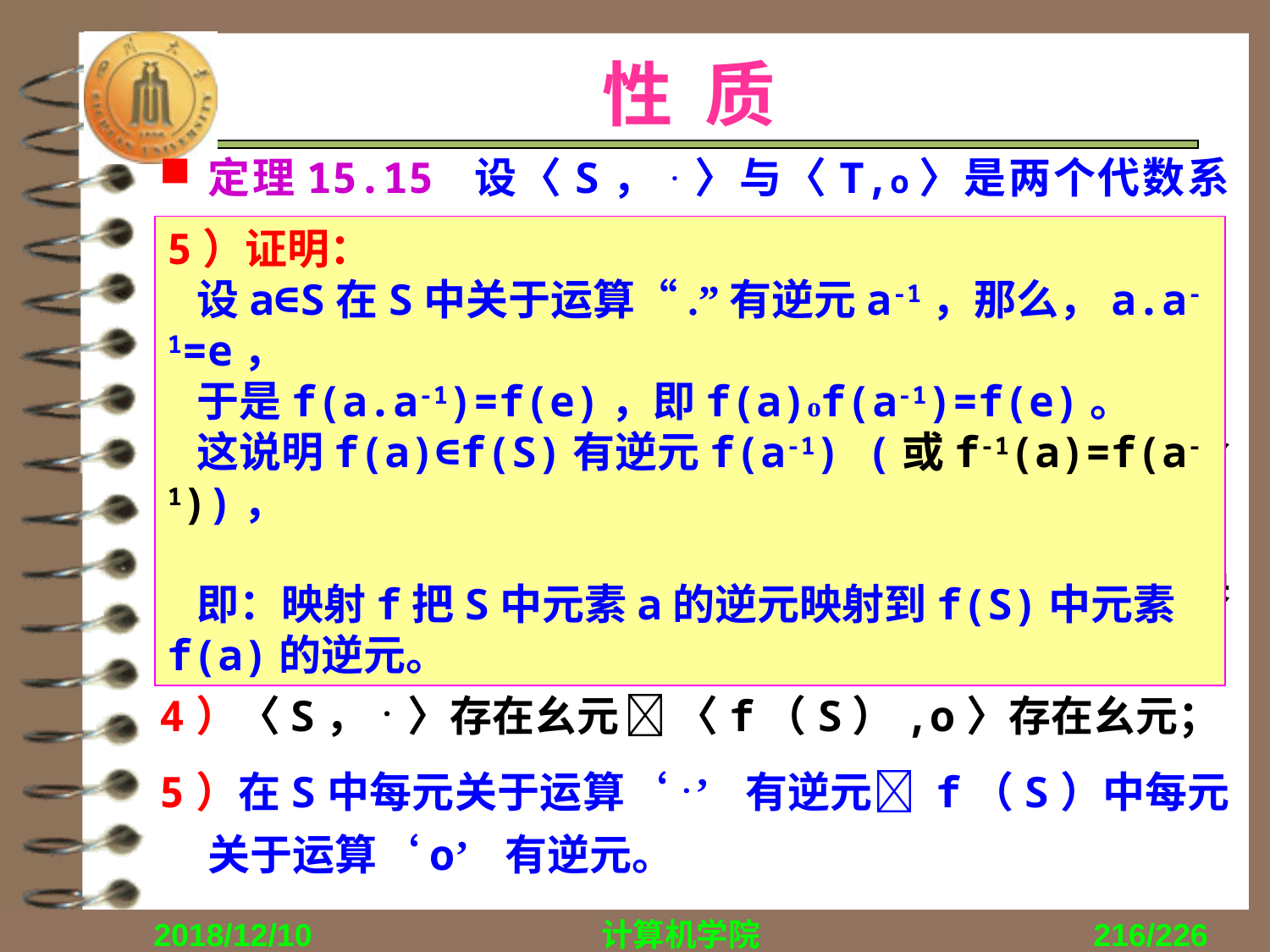

# 性  质
定理15.15 设〈S，.〉与〈T,о〉是两个代数系统，f：S→T是一个同态映射，则：
1）如果运算‘.’在S中是封闭的⇒运算‘о’在f（S）中是封闭的；
2）〈S， .〉满足结合律⇒〈f（S）,о〉满足结合律；
3）〈S，.〉满足交换律⇒ 〈f（S）,о〉满足交换律;
4）〈S，.〉存在幺元 ⇒ 〈f（S）,о〉存在幺元；
5）在S中每元关于运算‘.’ 有逆元⇒ f（S）中每元关于运算‘о’ 有逆元。
5）证明：
  设a∈S在S中关于运算“.”有逆元a-1，那么，a.a-1=e，
  于是f(a.a-1)=f(e)，即f(a)оf(a-1)=f(e)。
  这说明f(a)∈f(S)有逆元f(a-1) (或f-1(a)=f(a-1))，

  即：映射f把S中元素a的逆元映射到f(S)中元素f(a)的逆元。
2018/12/10
计算机学院
216/226